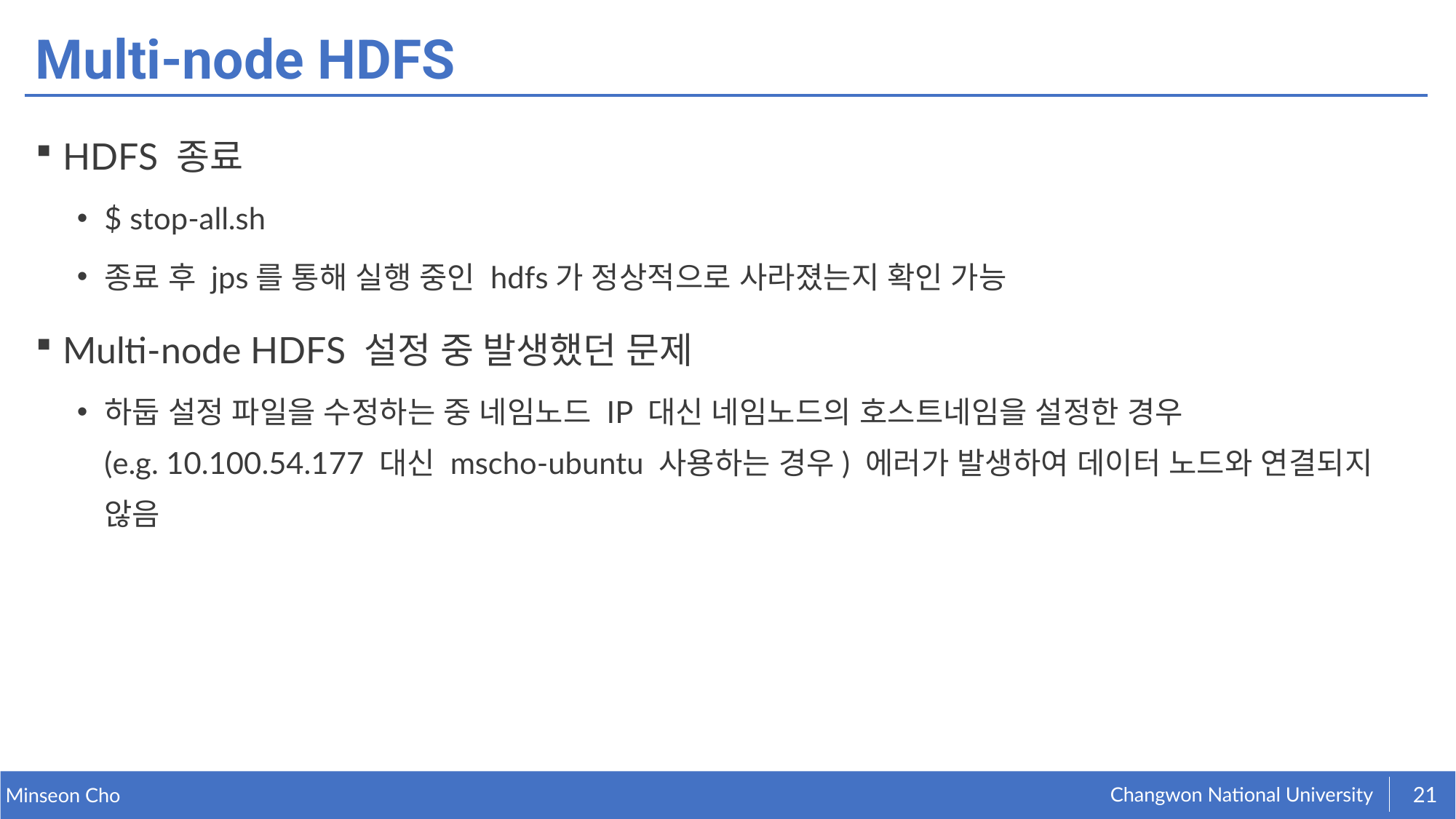

# Multi-node HDFS
HDFS 종료
$ stop-all.sh
종료 후 jps를 통해 실행 중인 hdfs가 정상적으로 사라졌는지 확인 가능
Multi-node HDFS 설정 중 발생했던 문제
하둡 설정 파일을 수정하는 중 네임노드 IP 대신 네임노드의 호스트네임을 설정한 경우
(e.g. 10.100.54.177 대신 mscho-ubuntu 사용하는 경우) 에러가 발생하여 데이터 노드와 연결되지 않음
21